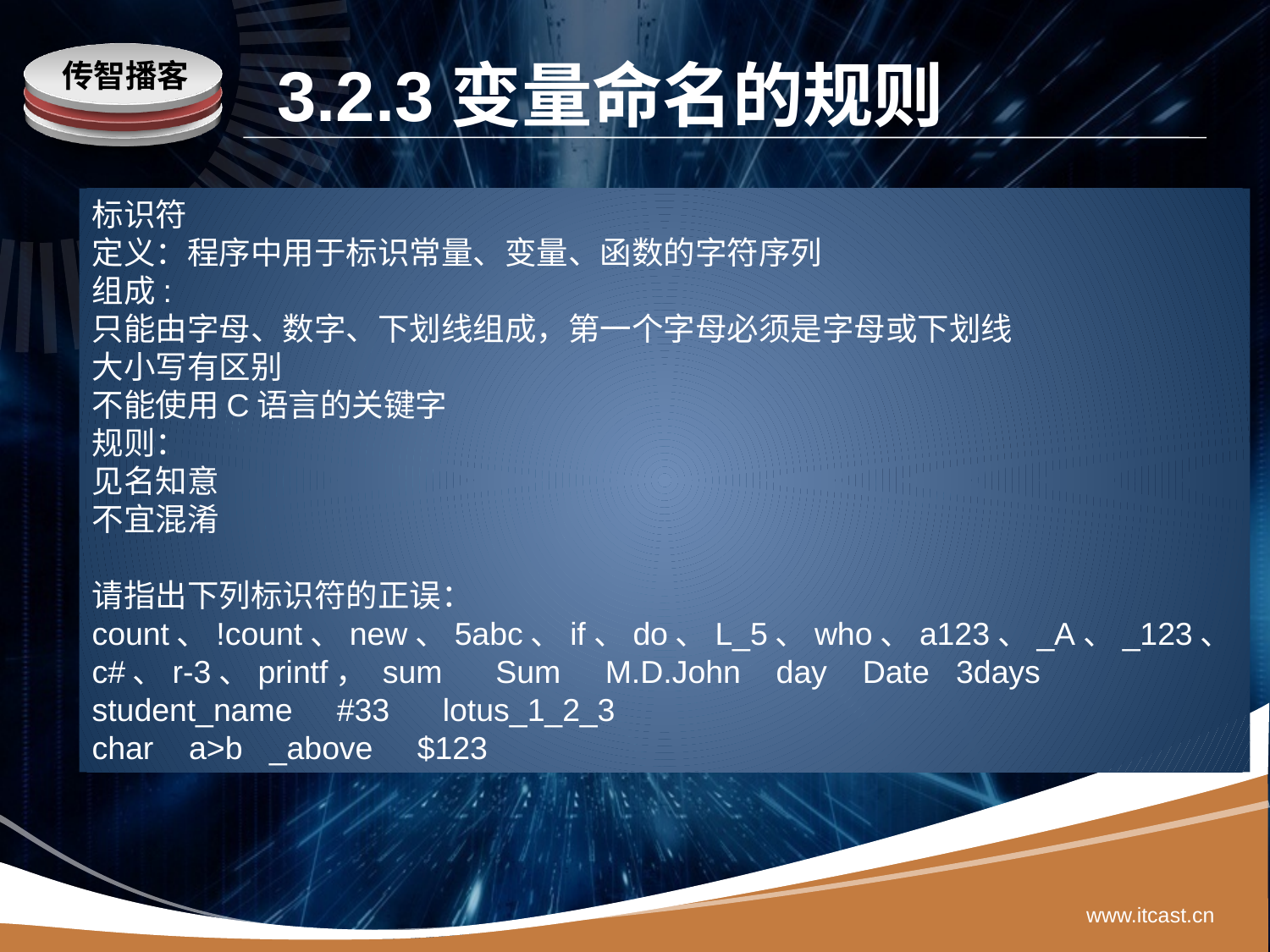

# 3.2.3变量命名的规则
标识符
定义：程序中用于标识常量、变量、函数的字符序列
组成:
只能由字母、数字、下划线组成，第一个字母必须是字母或下划线
大小写有区别
不能使用C语言的关键字
规则：
见名知意
不宜混淆

请指出下列标识符的正误：
count、!count、new、5abc、if、do、L_5、who、a123、_A、_123、c#、r-3、printf， sum      Sum     M.D.John    day    Date   3days
student_name     #33      lotus_1_2_3
char    a>b   _above     $123
www.itcast.cn